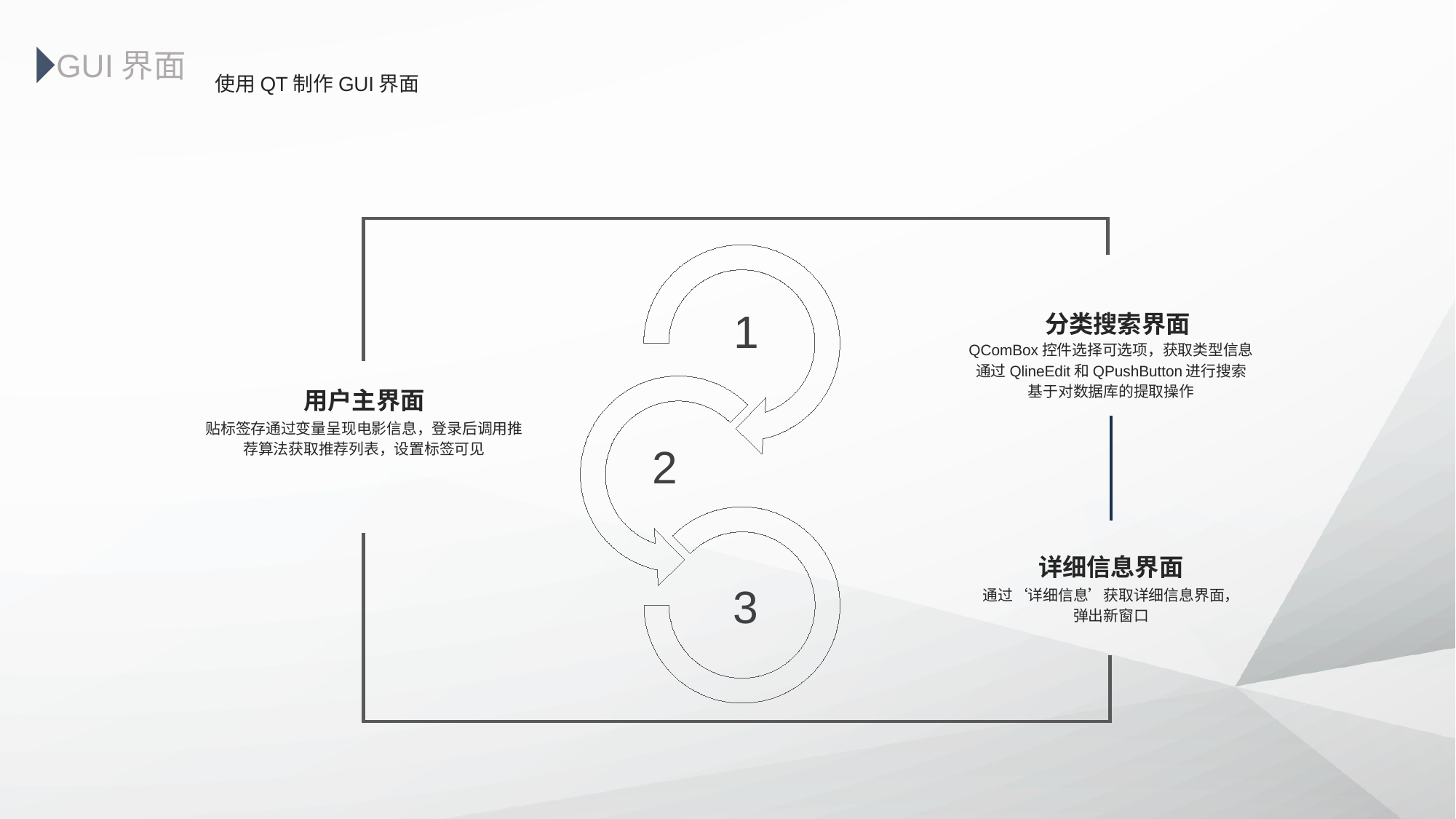

GUI界面

使用QT制作GUI界面

1
2

3
分类搜索界面
QComBox控件选择可选项，获取类型信息
通过QlineEdit和QPushButton进行搜索
基于对数据库的提取操作
用户主界面
贴标签存通过变量呈现电影信息，登录后调用推荐算法获取推荐列表，设置标签可见
详细信息界面
通过‘详细信息’获取详细信息界面，
弹出新窗口